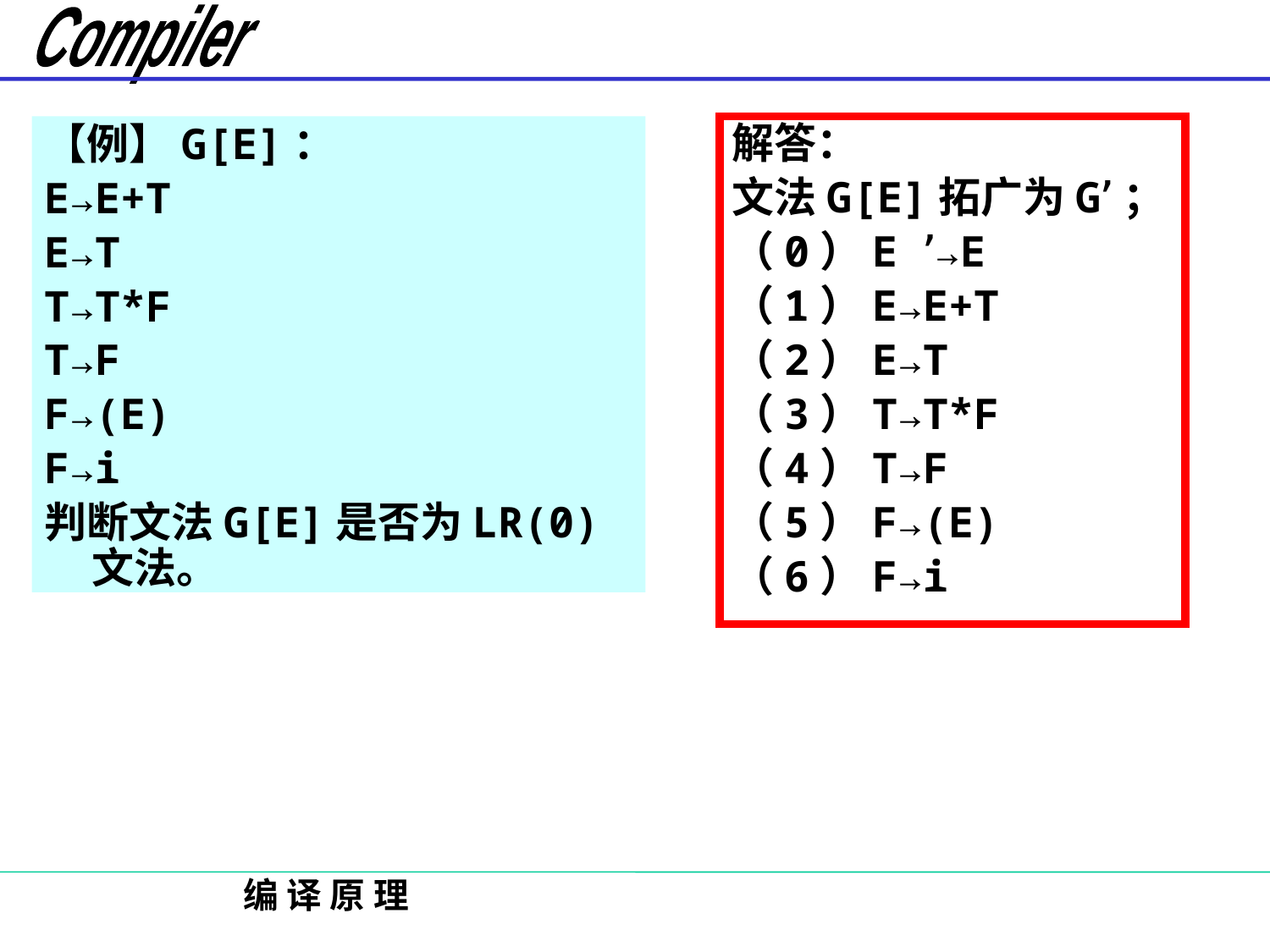

【例】G[E]：
E→E+T
E→T
T→T*F
T→F
F→(E)
F→i
判断文法G[E]是否为LR(0)文法。
解答：
文法G[E]拓广为G’；
（0）E ’→E
（1）E→E+T
（2）E→T
（3）T→T*F
（4）T→F
（5）F→(E)
（6）F→i